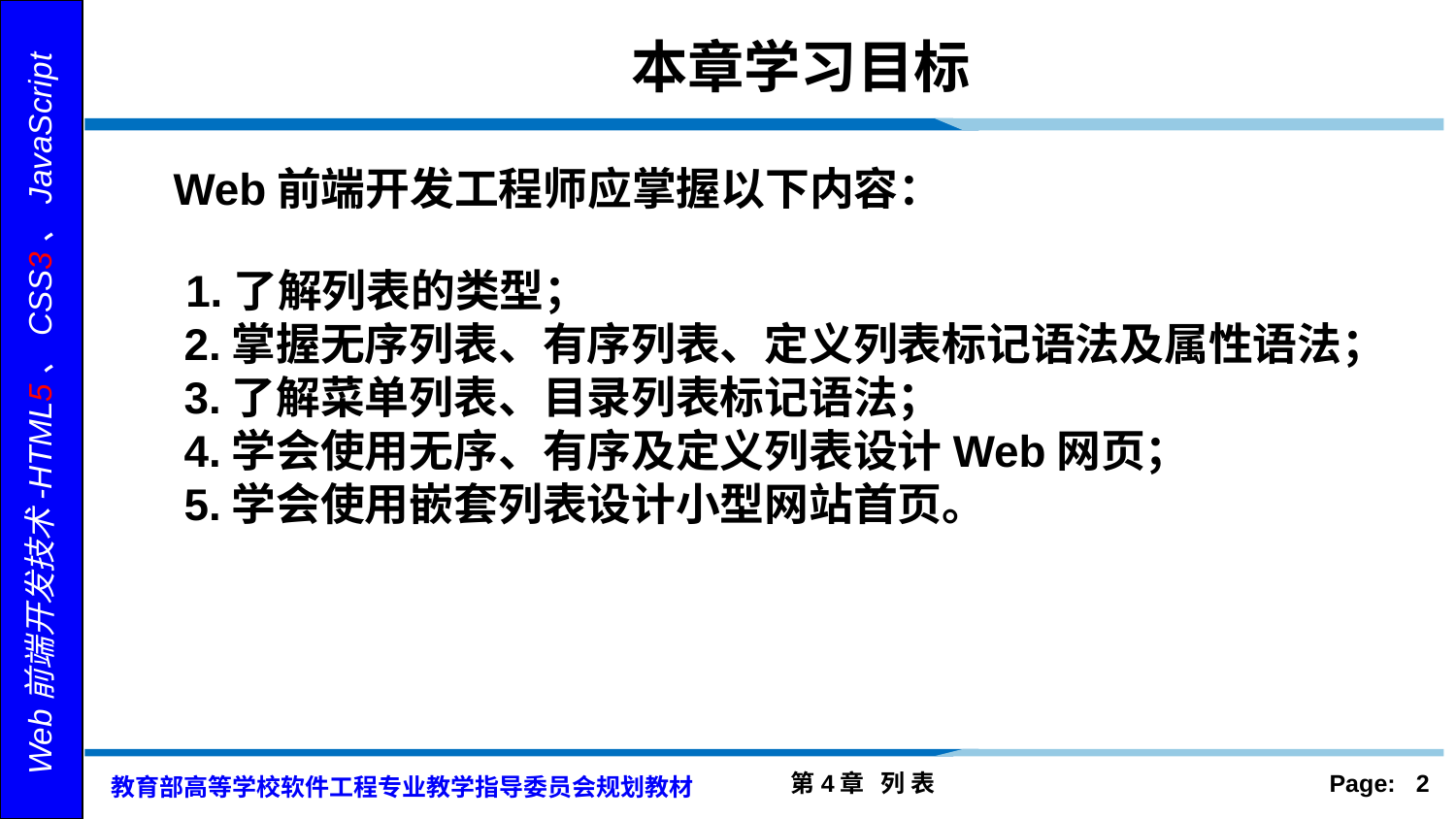

本章学习目标
     Web前端开发工程师应掌握以下内容：
      1.了解列表的类型；
2.掌握无序列表、有序列表、定义列表标记语法及属性语法；
3.了解菜单列表、目录列表标记语法；
4.学会使用无序、有序及定义列表设计Web网页；
5.学会使用嵌套列表设计小型网站首页。